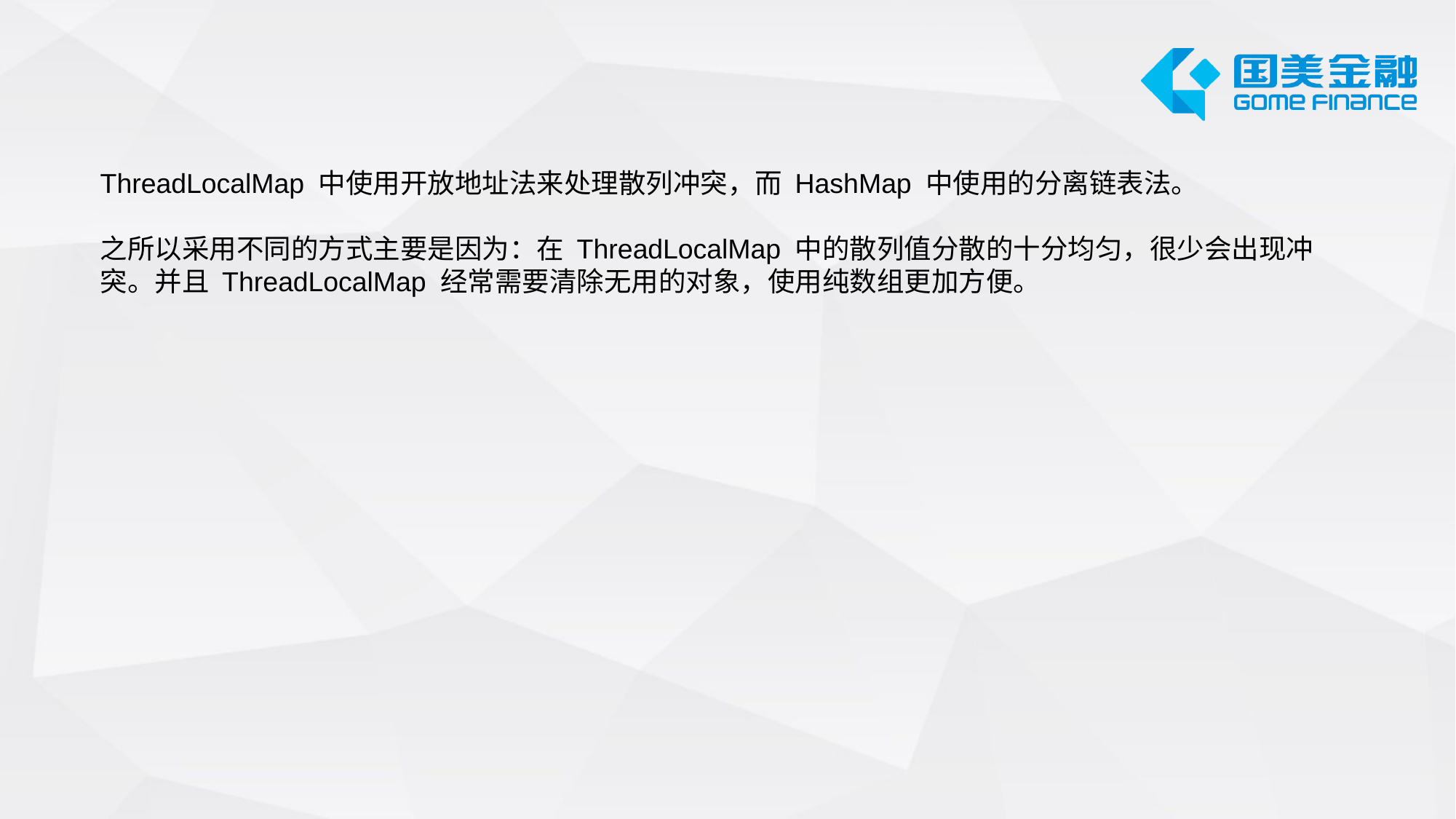

ThreadLocalMap 中使用开放地址法来处理散列冲突，而 HashMap 中使用的分离链表法。

之所以采用不同的方式主要是因为：在 ThreadLocalMap 中的散列值分散的十分均匀，很少会出现冲突。并且 ThreadLocalMap 经常需要清除无用的对象，使用纯数组更加方便。